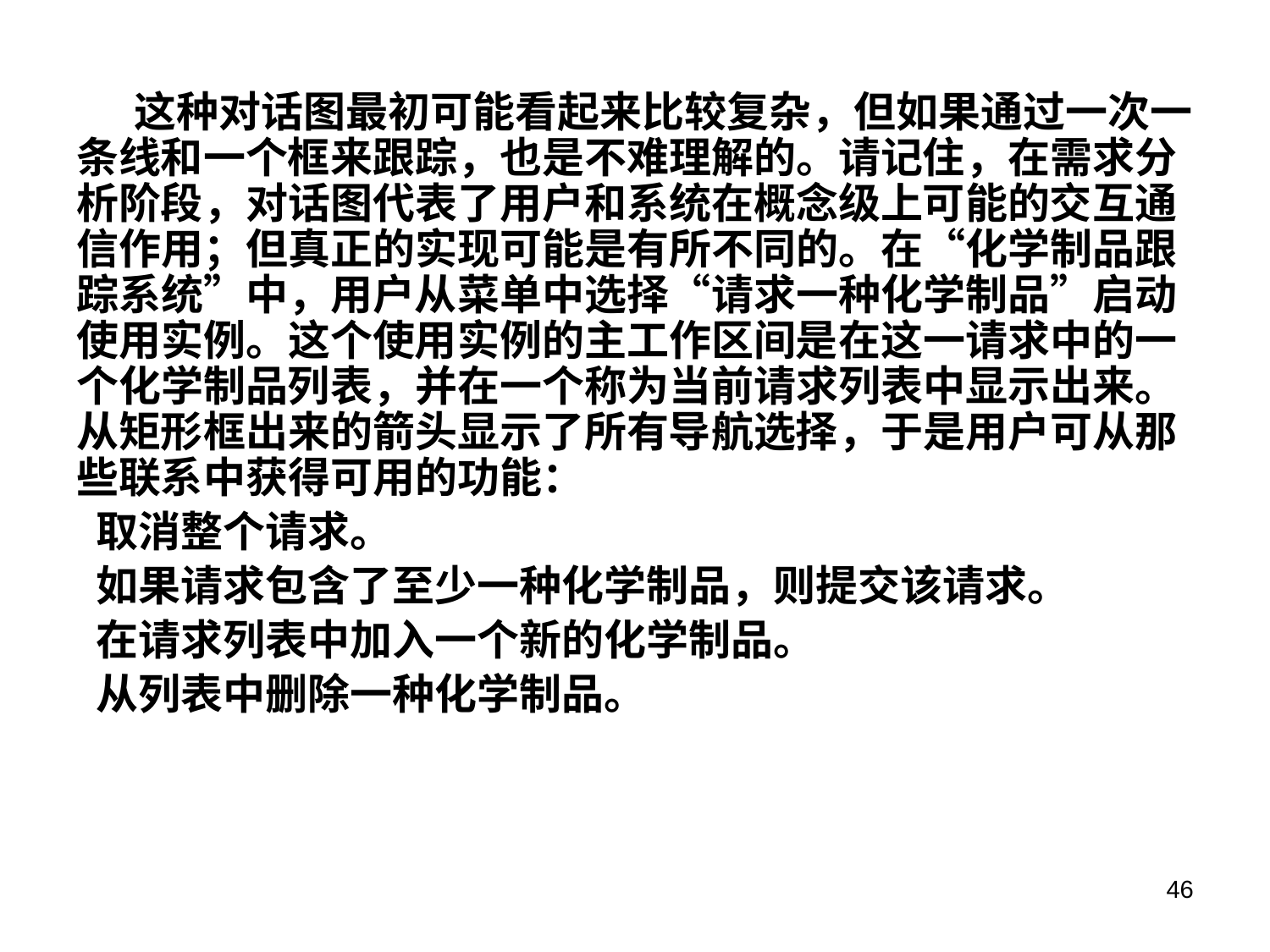

这种对话图最初可能看起来比较复杂，但如果通过一次一条线和一个框来跟踪，也是不难理解的。请记住，在需求分析阶段，对话图代表了用户和系统在概念级上可能的交互通信作用；但真正的实现可能是有所不同的。在“化学制品跟踪系统”中，用户从菜单中选择“请求一种化学制品”启动使用实例。这个使用实例的主工作区间是在这一请求中的一个化学制品列表，并在一个称为当前请求列表中显示出来。从矩形框出来的箭头显示了所有导航选择，于是用户可从那些联系中获得可用的功能：
 取消整个请求。
 如果请求包含了至少一种化学制品，则提交该请求。
 在请求列表中加入一个新的化学制品。
 从列表中删除一种化学制品。
46